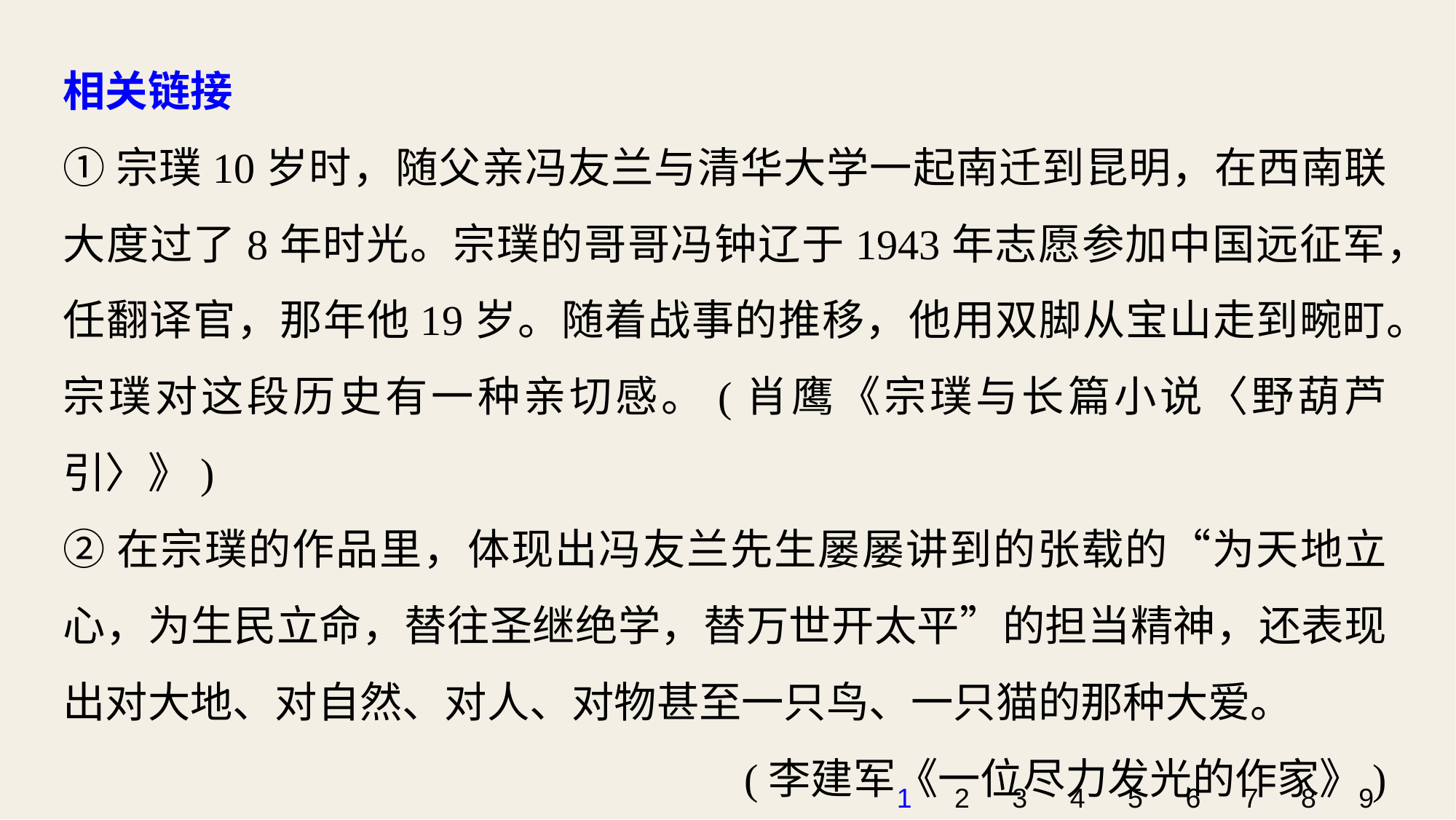

相关链接
①宗璞10岁时，随父亲冯友兰与清华大学一起南迁到昆明，在西南联大度过了8年时光。宗璞的哥哥冯钟辽于1943年志愿参加中国远征军，任翻译官，那年他19岁。随着战事的推移，他用双脚从宝山走到畹町。宗璞对这段历史有一种亲切感。(肖鹰《宗璞与长篇小说〈野葫芦引〉》)
②在宗璞的作品里，体现出冯友兰先生屡屡讲到的张载的“为天地立心，为生民立命，替往圣继绝学，替万世开太平”的担当精神，还表现出对大地、对自然、对人、对物甚至一只鸟、一只猫的那种大爱。
(李建军《一位尽力发光的作家》)
1
2
3
4
5
6
7
8
9